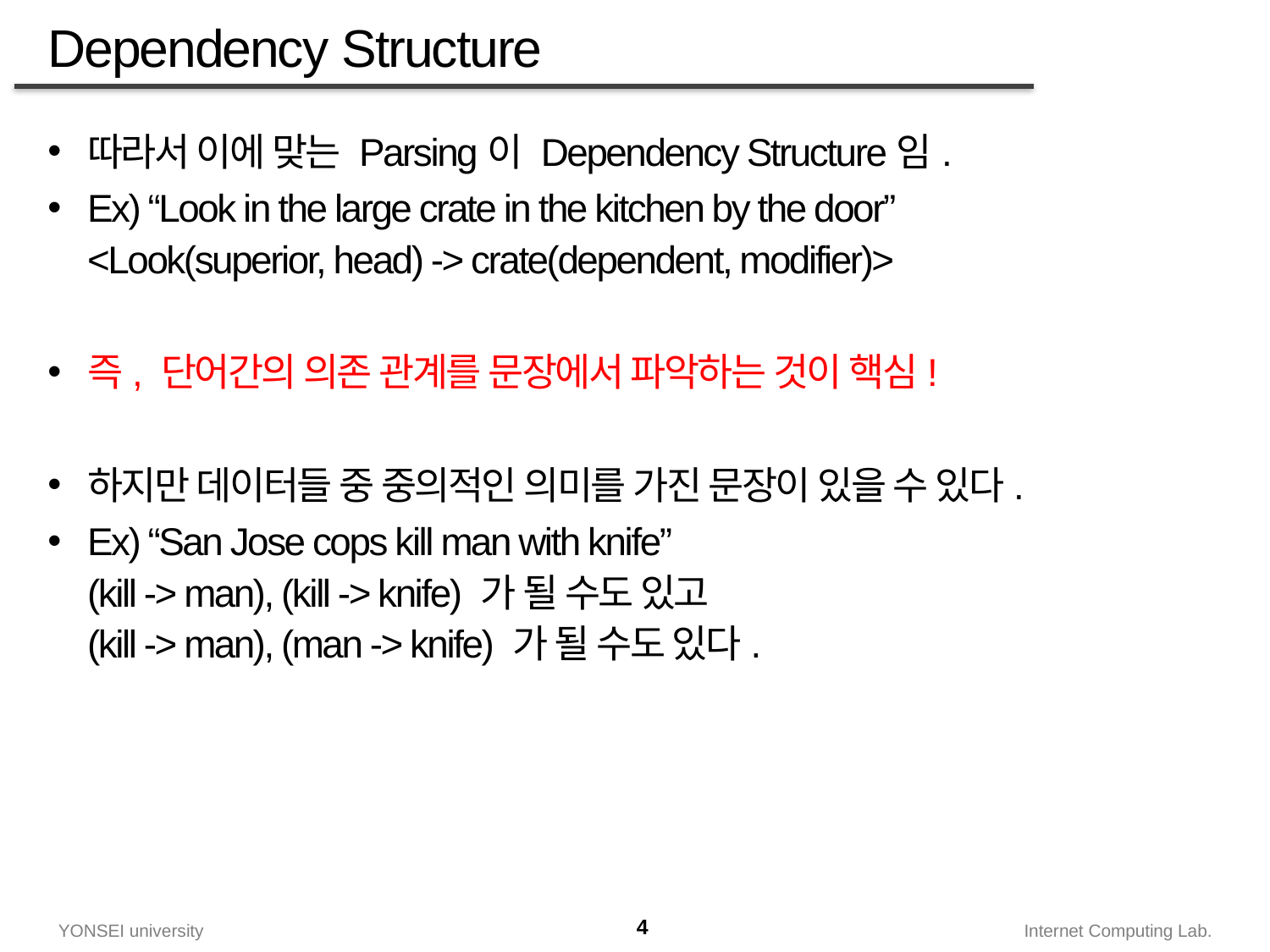

# Dependency Structure
따라서 이에 맞는 Parsing이 Dependency Structure임.
Ex) “Look in the large crate in the kitchen by the door”
<Look(superior, head) -> crate(dependent, modifier)>

즉, 단어간의 의존 관계를 문장에서 파악하는 것이 핵심!

하지만 데이터들 중 중의적인 의미를 가진 문장이 있을 수 있다.
Ex) “San Jose cops kill man with knife”
(kill -> man), (kill -> knife) 가 될 수도 있고
(kill -> man), (man -> knife) 가 될 수도 있다.

4